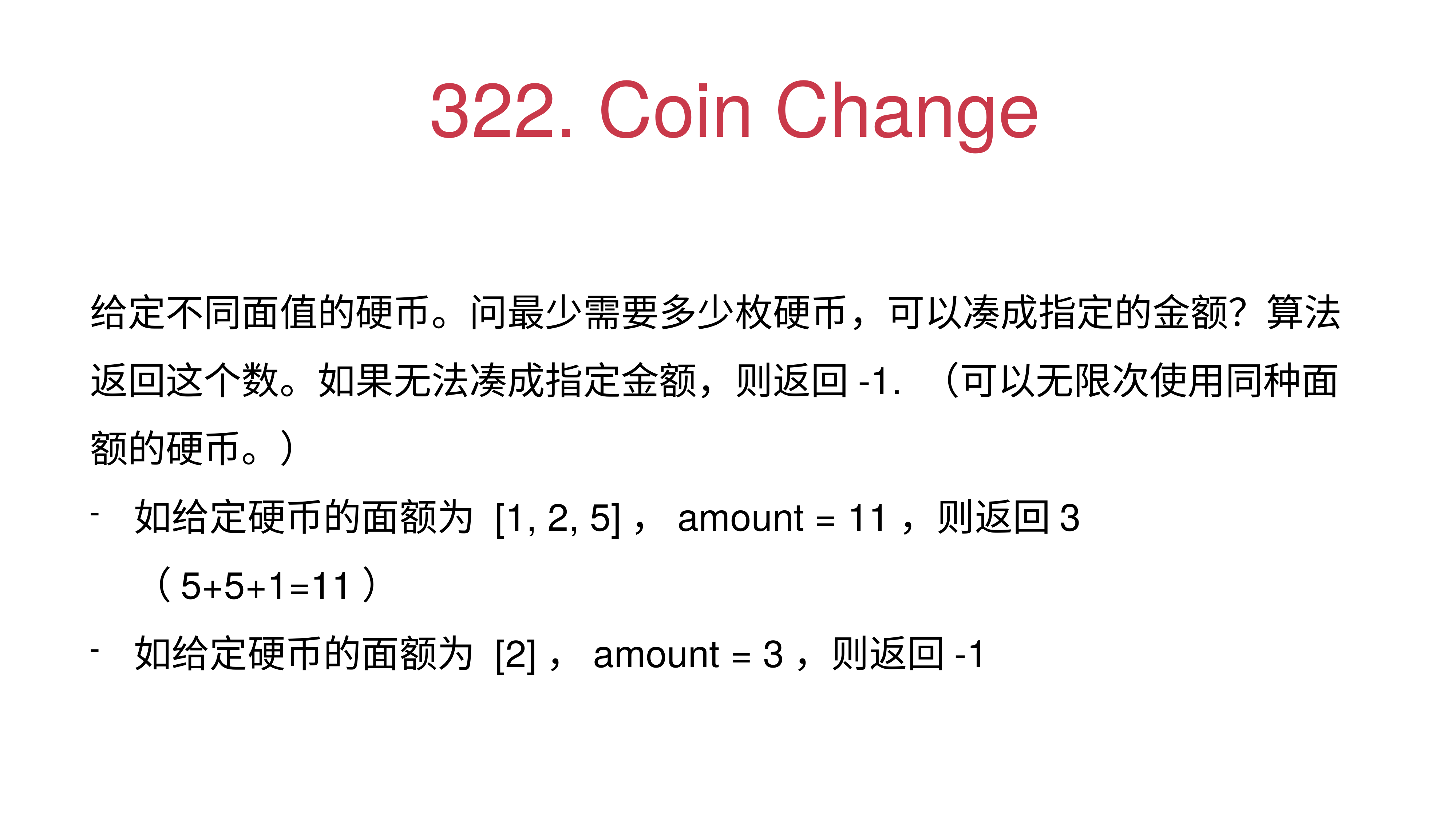

# 322. Coin Change
给定不同面值的硬币。问最少需要多少枚硬币，可以凑成指定的金额？算法返回这个数。如果无法凑成指定金额，则返回-1. （可以无限次使用同种面额的硬币。）
如给定硬币的面额为 [1, 2, 5]，amount = 11，则返回3 （5+5+1=11）
如给定硬币的面额为 [2]，amount = 3，则返回-1